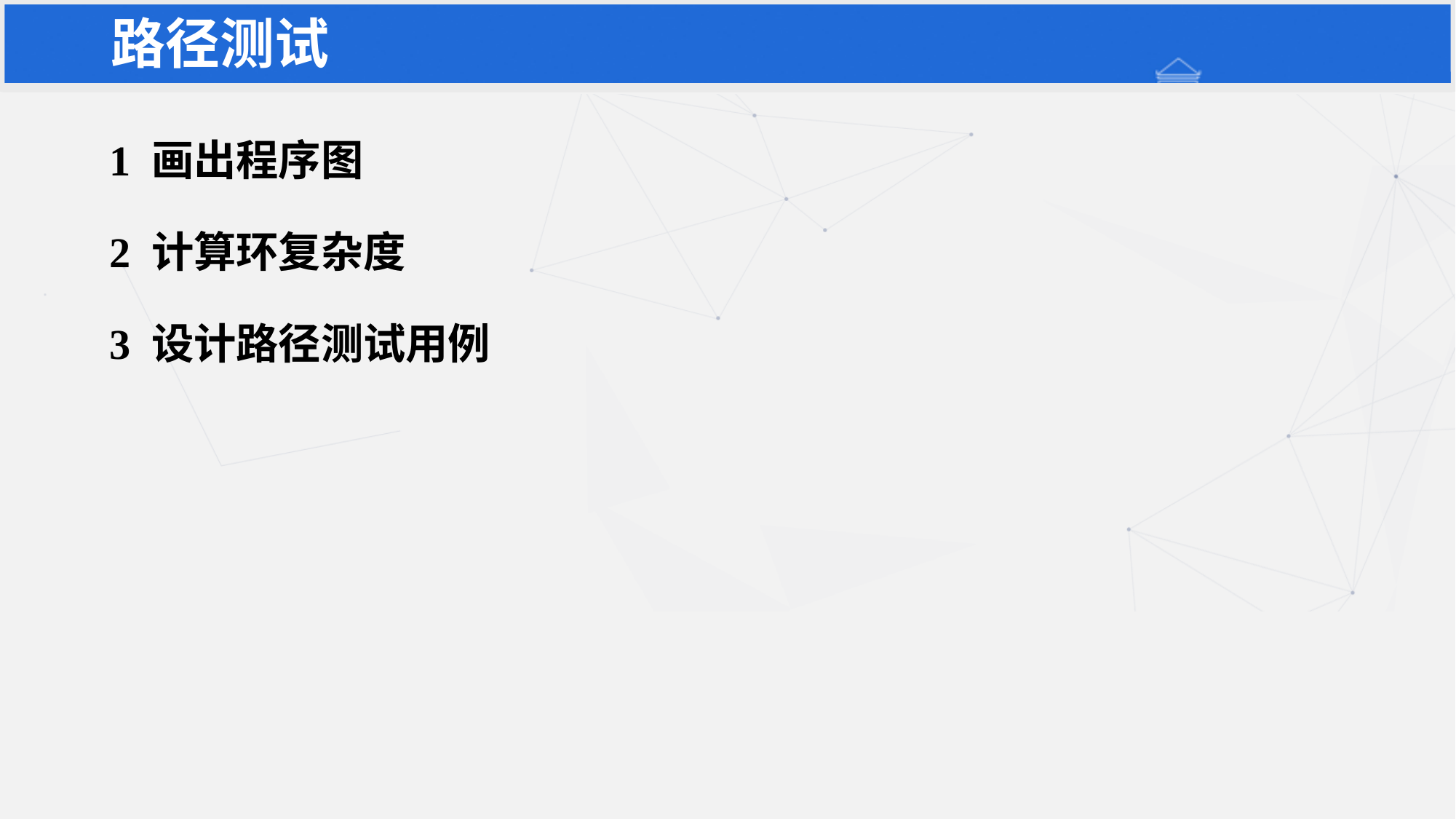

# 路径测试
1 画出程序图
2 计算环复杂度
3 设计路径测试用例